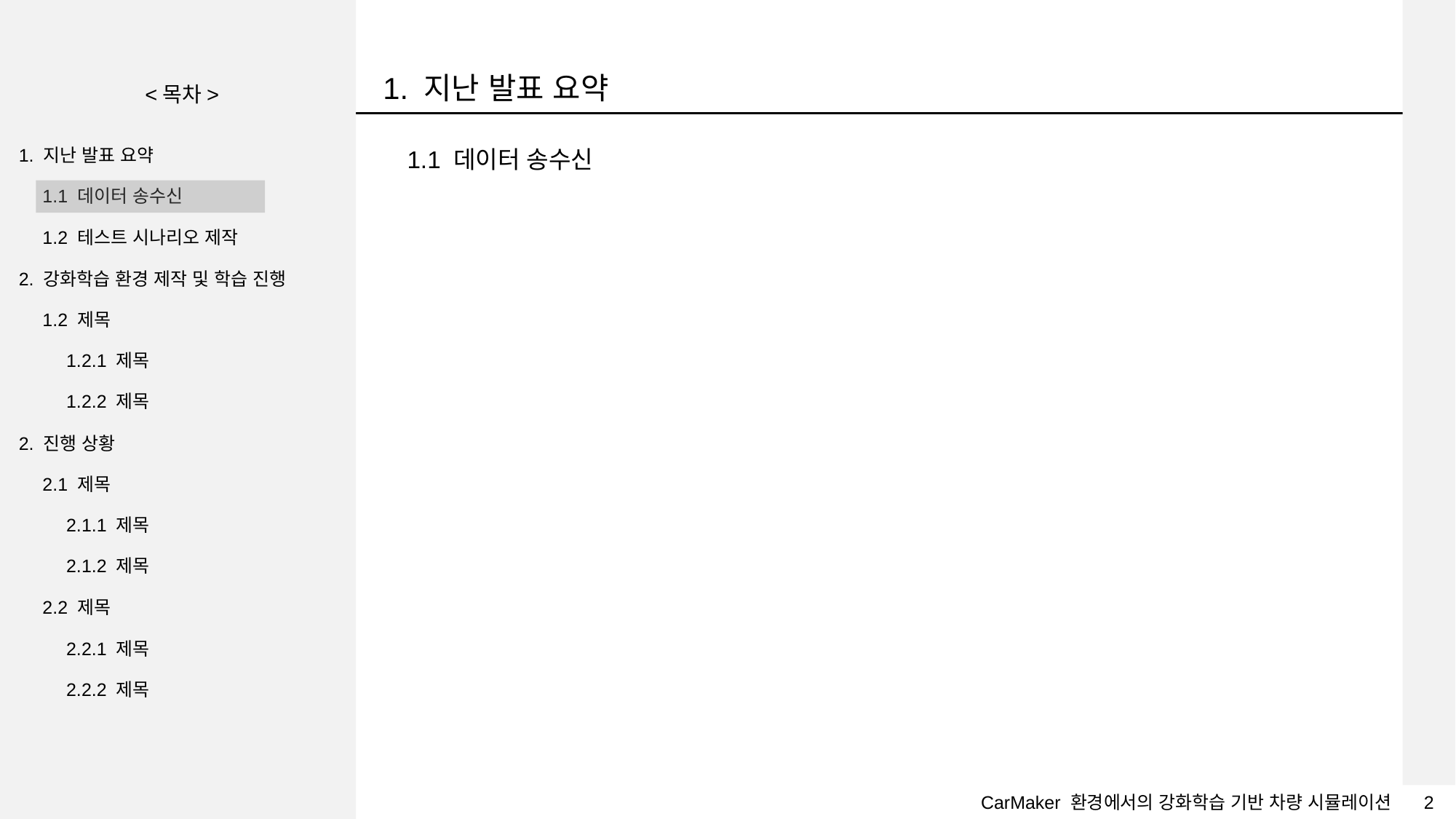

1. 지난 발표 요약
<목차>
1. 지난 발표 요약
1.1 데이터 송수신
1.2 테스트 시나리오 제작
2. 강화학습 환경 제작 및 학습 진행
1.2 제목
1.2.1 제목
1.2.2 제목
2. 진행 상황
2.1 제목
2.1.1 제목
2.1.2 제목
2.2 제목
2.2.1 제목
2.2.2 제목
1.1 데이터 송수신

CarMaker 환경에서의 강화학습 기반 차량 시뮬레이션
2